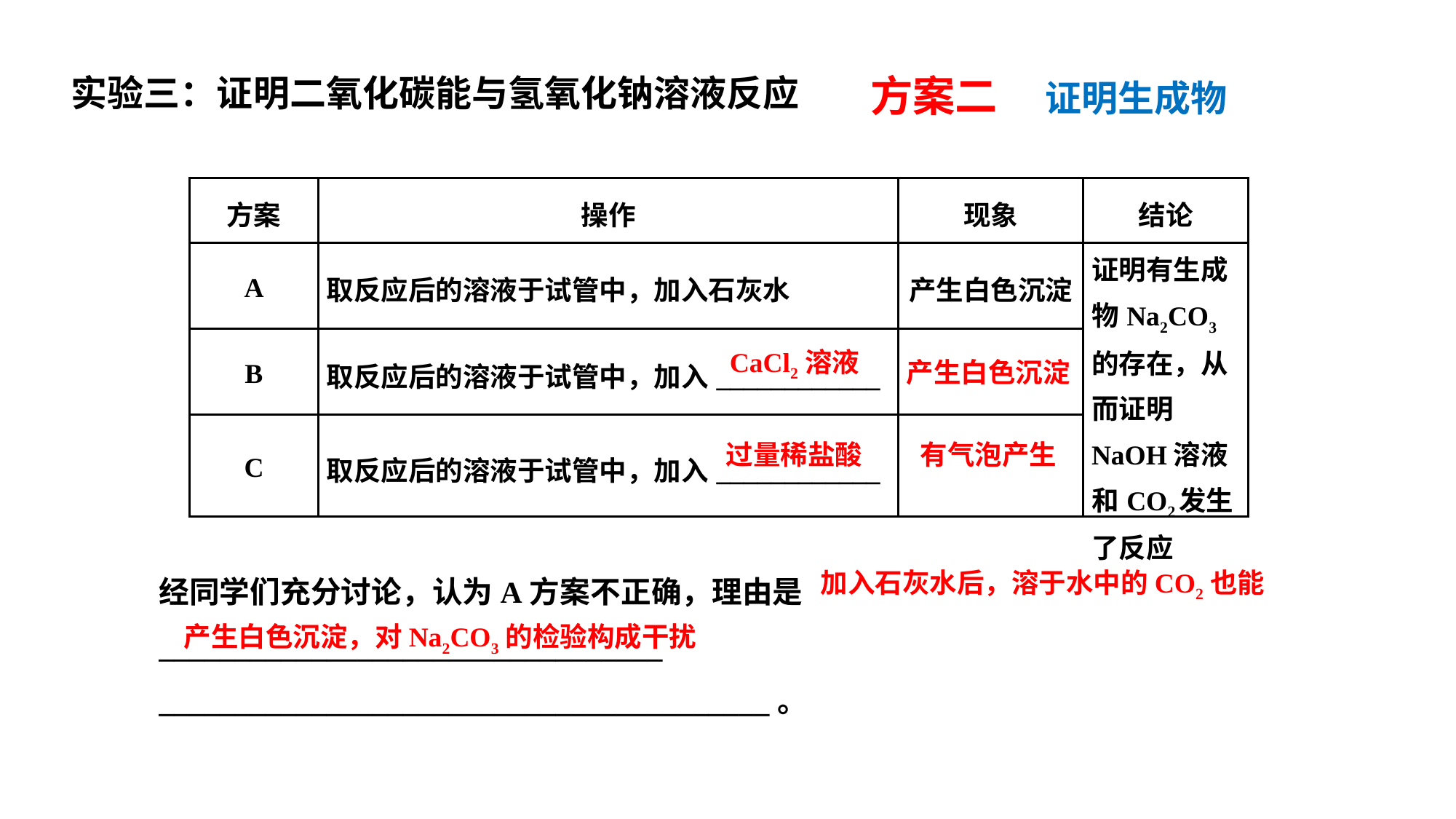

方案二
实验三：证明二氧化碳能与氢氧化钠溶液反应
证明生成物
| 方案 | 操作 | 现象 | 结论 |
| --- | --- | --- | --- |
| A | 取反应后的溶液于试管中，加入石灰水 | 产生白色沉淀 | 证明有生成物Na2CO3的存在，从而证明NaOH溶液和CO2发生了反应 |
| B | 取反应后的溶液于试管中，加入\_\_\_\_\_\_\_\_\_\_\_\_ |  |  |
| C | 取反应后的溶液于试管中，加入\_\_\_\_\_\_\_\_\_\_\_\_ |  |  |
CaCl2溶液
产生白色沉淀
过量稀盐酸
有气泡产生
经同学们充分讨论，认为A方案不正确，理由是_________________________________
________________________________________。
加入石灰水后，溶于水中的CO2也能
产生白色沉淀，对Na2CO3的检验构成干扰